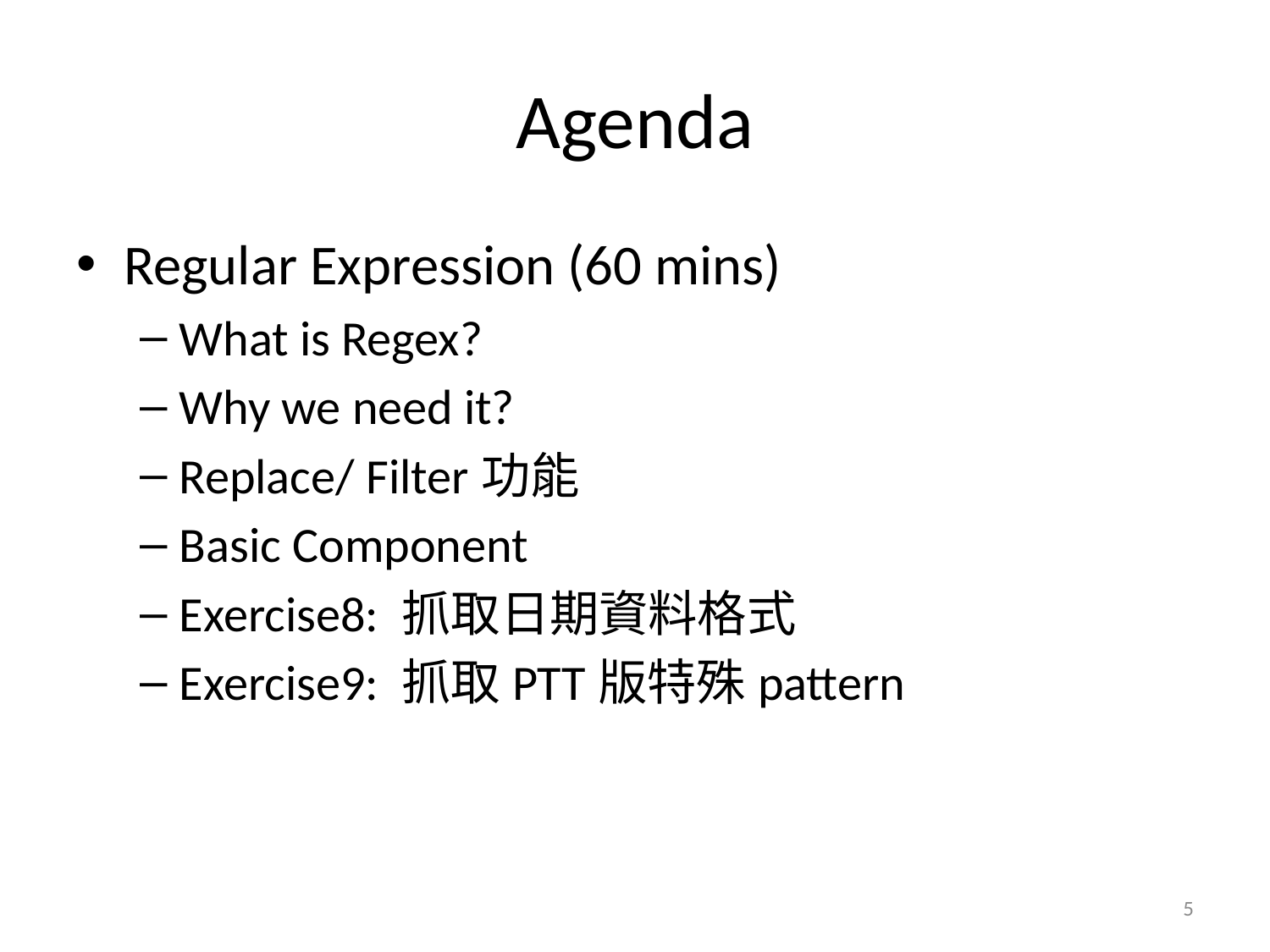

# Agenda
Regular Expression (60 mins)
What is Regex?
Why we need it?
Replace/ Filter功能
Basic Component
Exercise8: 抓取日期資料格式
Exercise9: 抓取PTT版特殊pattern
5